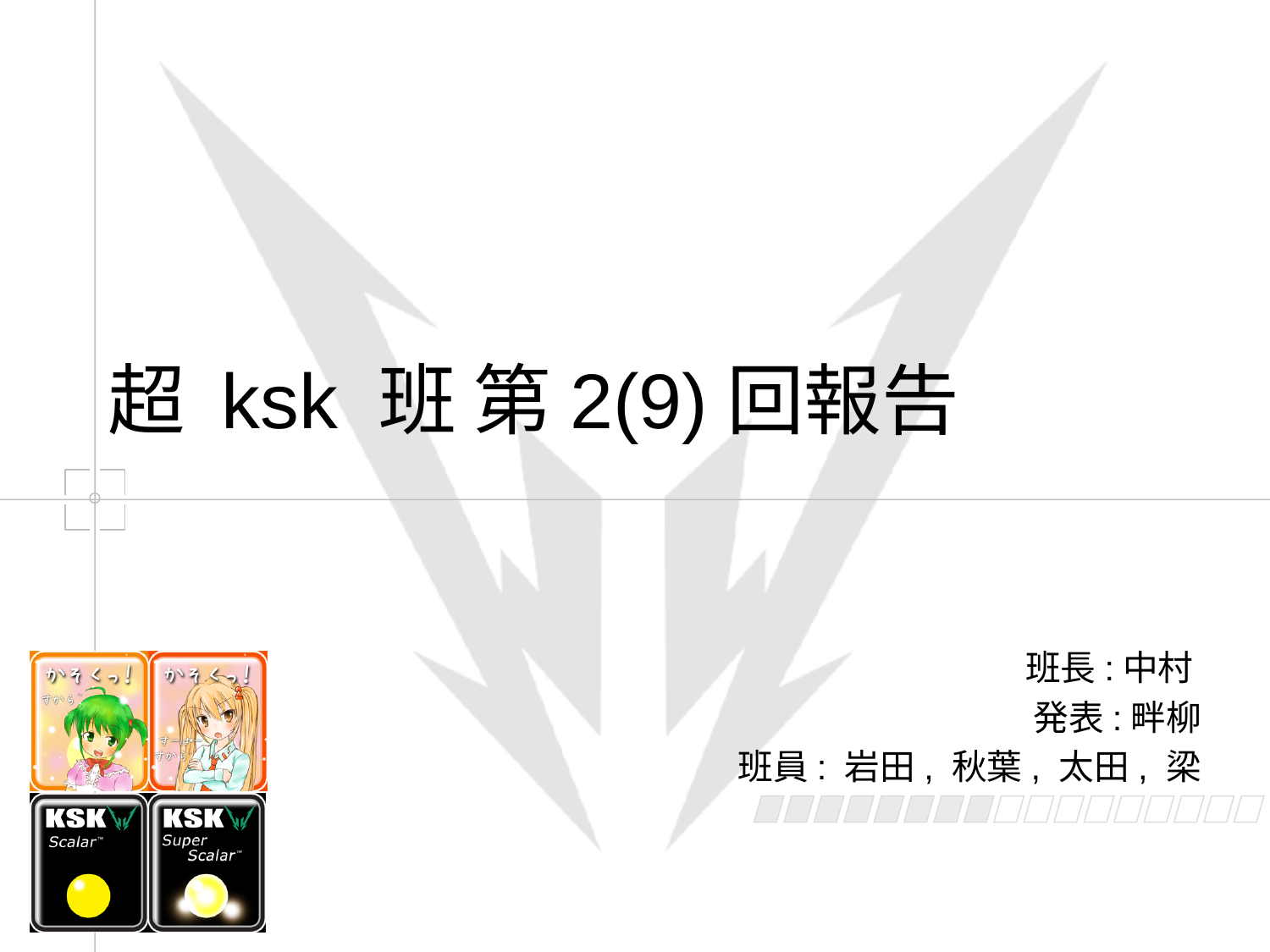

# 超 ksk 班 第2(9)回報告
班長:中村
発表:畔柳
班員: 岩田, 秋葉, 太田, 梁